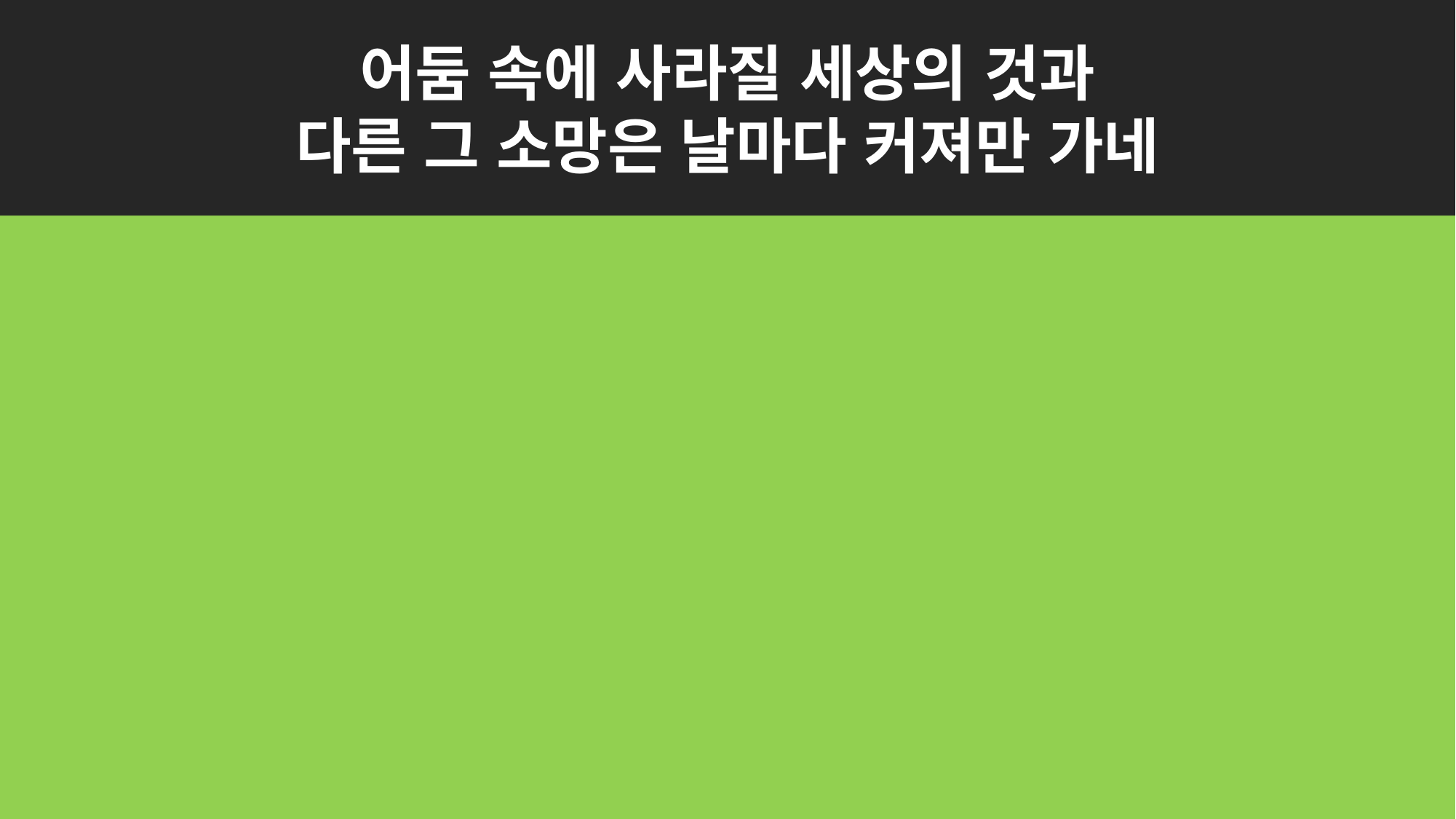

어둠 속에 사라질 세상의 것과
다른 그 소망은 날마다 커져만 가네